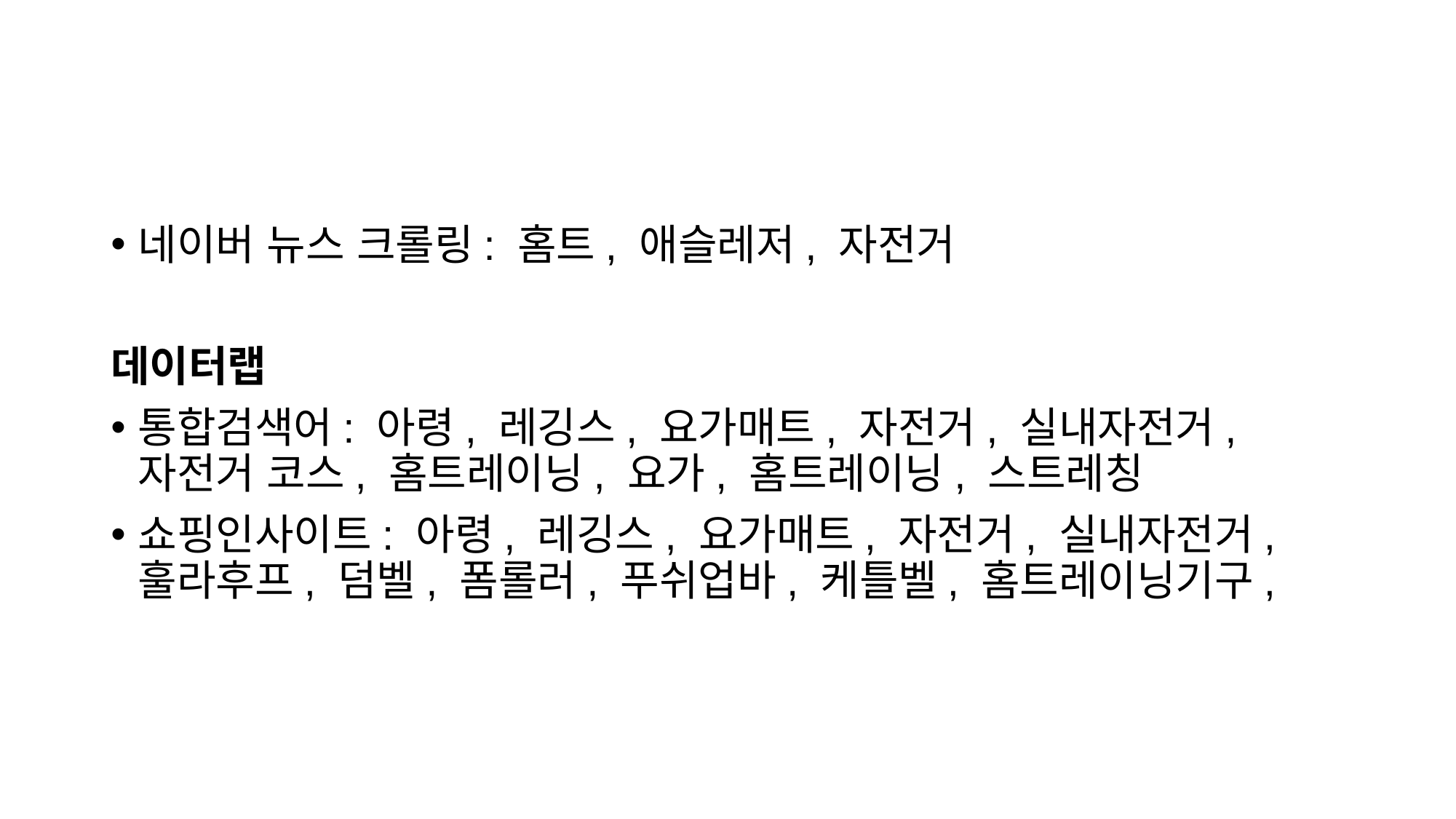

#
네이버 뉴스 크롤링: 홈트, 애슬레저, 자전거

데이터랩
통합검색어: 아령, 레깅스, 요가매트, 자전거, 실내자전거, 자전거 코스, 홈트레이닝, 요가, 홈트레이닝, 스트레칭
쇼핑인사이트: 아령, 레깅스, 요가매트, 자전거, 실내자전거, 훌라후프, 덤벨, 폼롤러, 푸쉬업바, 케틀벨, 홈트레이닝기구,